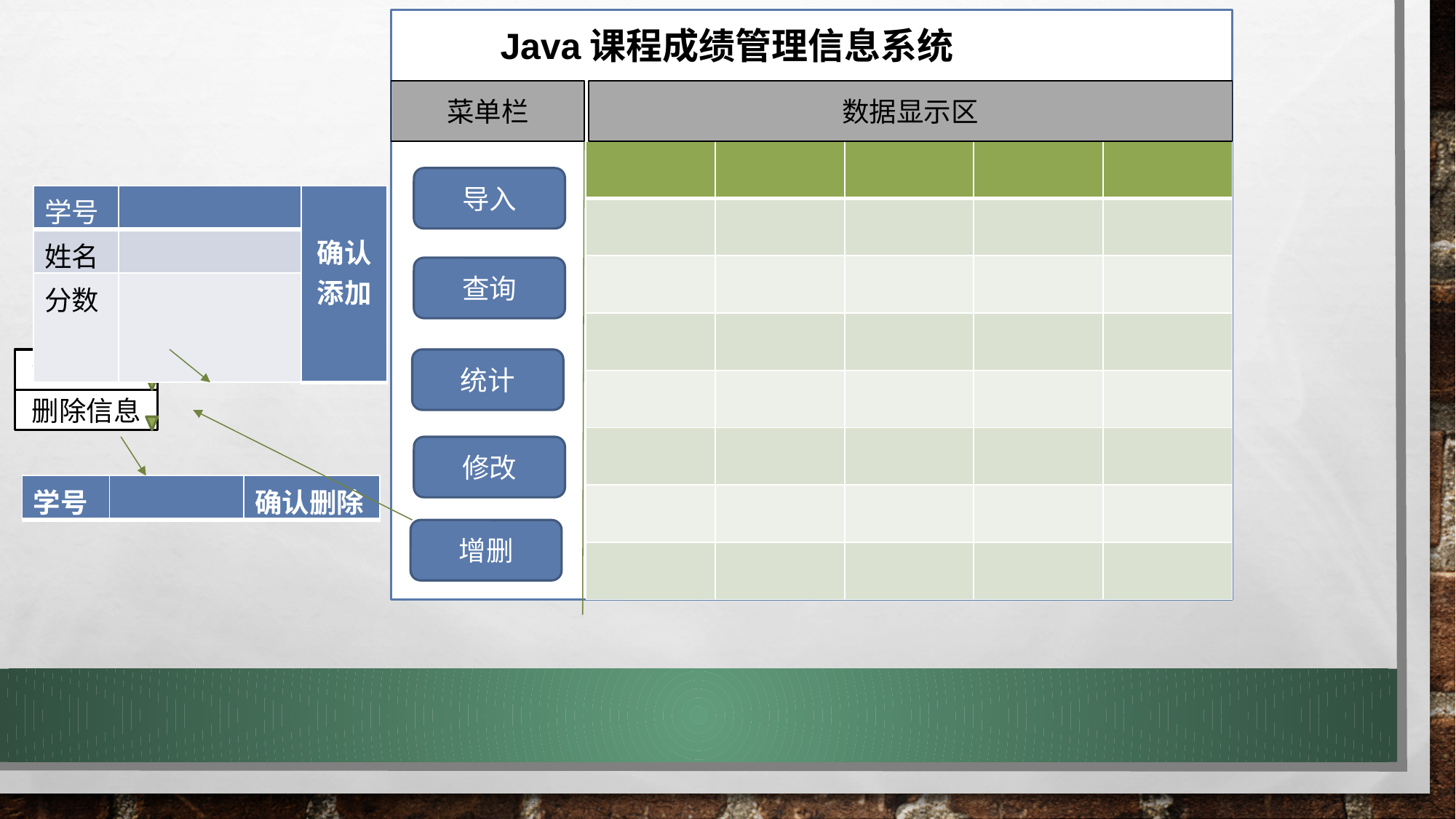

Java课程成绩管理信息系统
数据显示区
菜单栏
|  |  |  |  |  |
| --- | --- | --- | --- | --- |
|  |  |  |  |  |
|  |  |  |  |  |
|  |  |  |  |  |
|  |  |  |  |  |
|  |  |  |  |  |
|  |  |  |  |  |
|  |  |  |  |  |
导入
| 学号 |  | 确认添加 |
| --- | --- | --- |
| 姓名 |  |  |
| 分数 |  |  |
查询
添加信息
统计

删除信息

修改
| 学号 |  | 确认删除 |
| --- | --- | --- |
增删